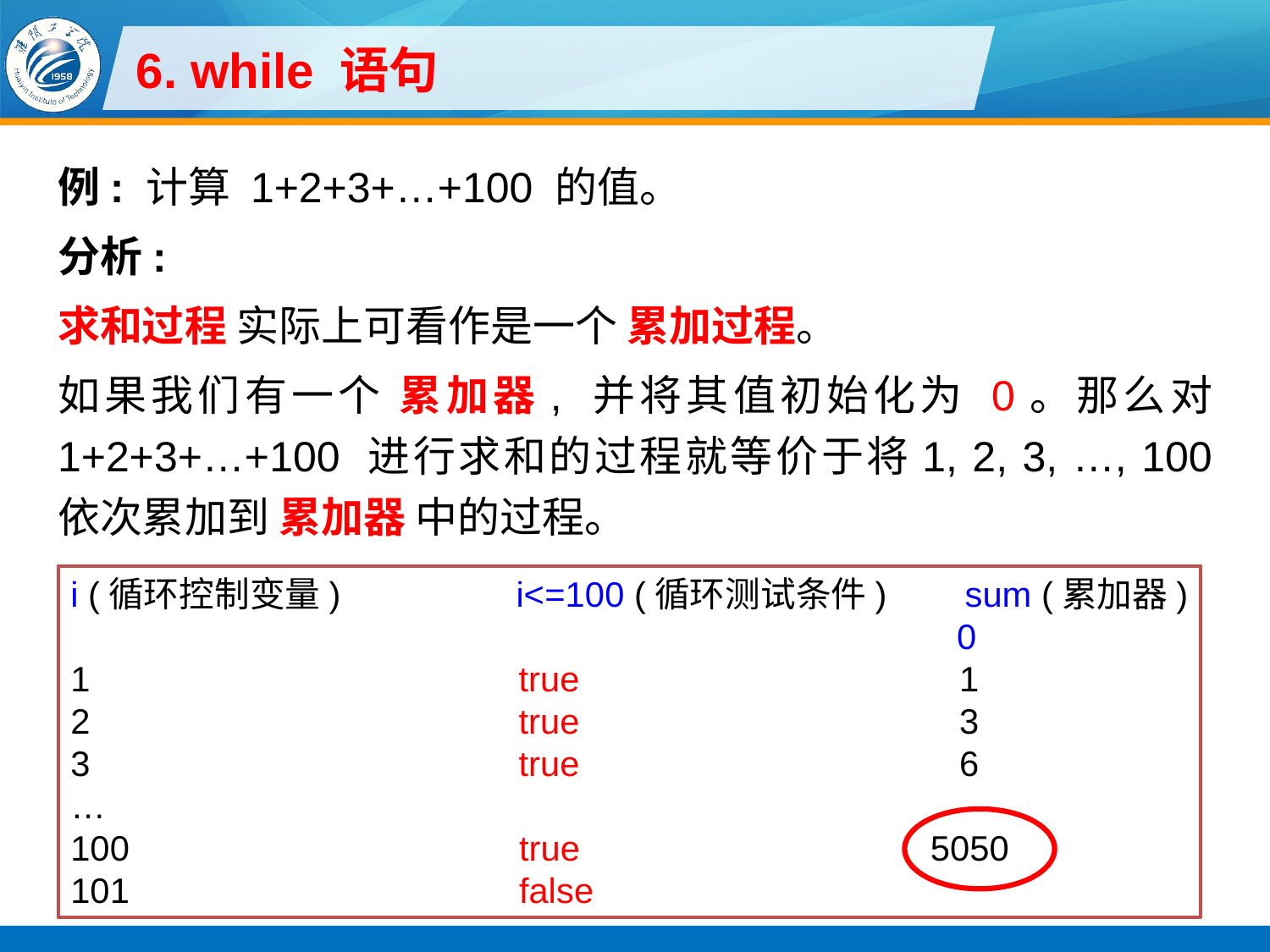

# 6. while 语句
例: 计算 1+2+3+…+100 的值。
分析:
求和过程 实际上可看作是一个 累加过程。
如果我们有一个 累加器, 并将其值初始化为 0。那么对 1+2+3+…+100 进行求和的过程就等价于将1, 2, 3, …, 100 依次累加到 累加器 中的过程。

i (循环控制变量)                  i<=100 (循环测试条件)        sum (累加器)
                                                                                           0
1                                            true                                       1
2                                            true                                       3
3                                            true                                       6
…
100                                        true                                    5050
101                                        false